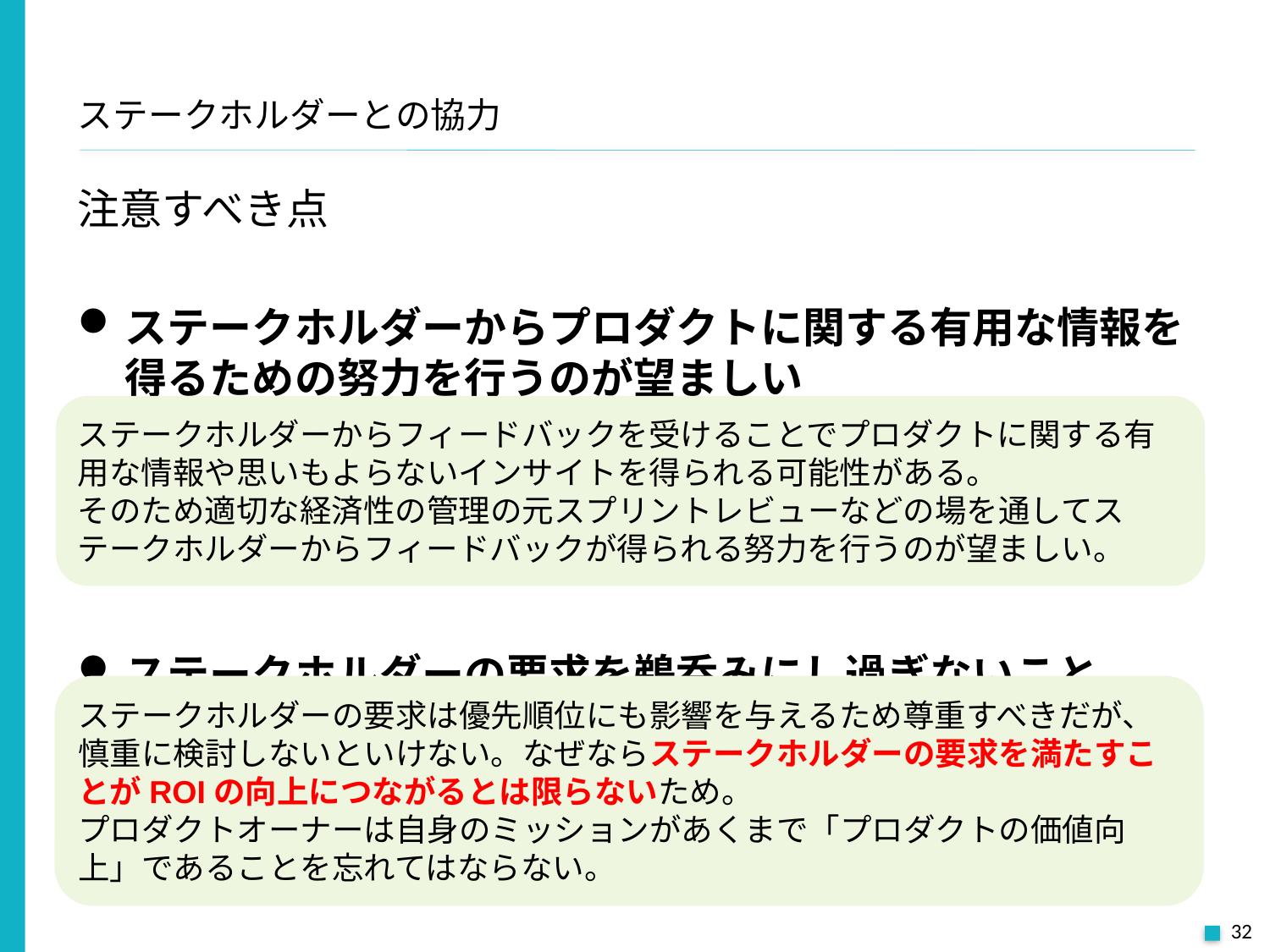

# ステークホルダーとの協力
注意すべき点

ステークホルダーからプロダクトに関する有用な情報を得るための努力を行うのが望ましい

ステークホルダーの要求を鵜呑みにし過ぎないこと
ステークホルダーからフィードバックを受けることでプロダクトに関する有用な情報や思いもよらないインサイトを得られる可能性がある。
そのため適切な経済性の管理の元スプリントレビューなどの場を通してステークホルダーからフィードバックが得られる努力を行うのが望ましい。
ステークホルダーの要求は優先順位にも影響を与えるため尊重すべきだが、慎重に検討しないといけない。なぜならステークホルダーの要求を満たすことがROIの向上につながるとは限らないため。
プロダクトオーナーは自身のミッションがあくまで「プロダクトの価値向上」であることを忘れてはならない。
32